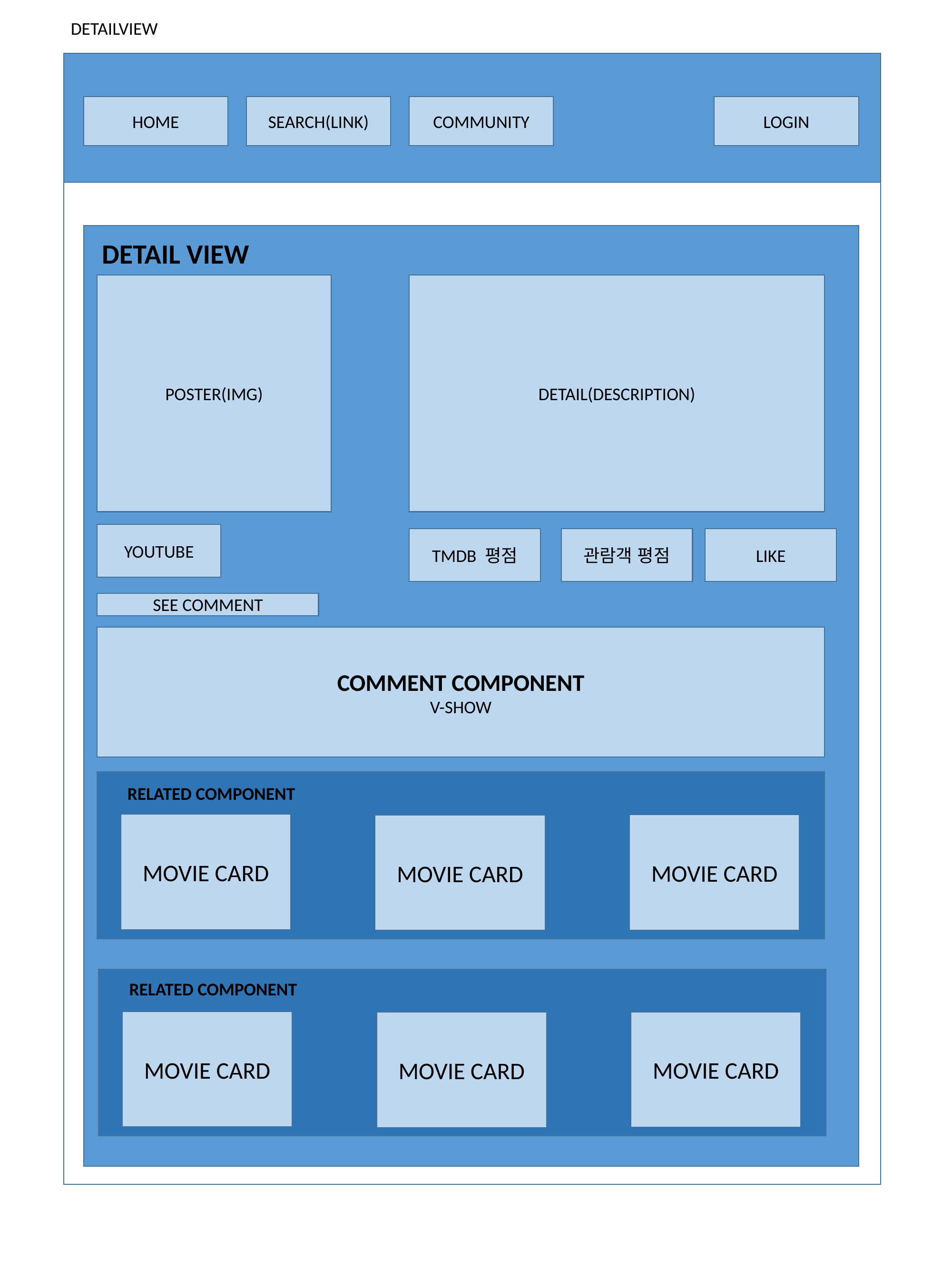

DETAILVIEW

COMMUNITY
LOGIN
HOME
SEARCH(LINK)
DETAILVIEW
DETAIL VIEW
POSTER(IMG)
DETAIL(DESCRIPTION)
YOUTUBE
TMDB 평점
관람객 평점
LIKE
SEE COMMENT
COMMENT COMPONENT
V-SHOW

RELATED COMPONENT
MOVIE CARD
MOVIE CARD
MOVIE CARD

RELATED COMPONENT
MOVIE CARD
MOVIE CARD
MOVIE CARD